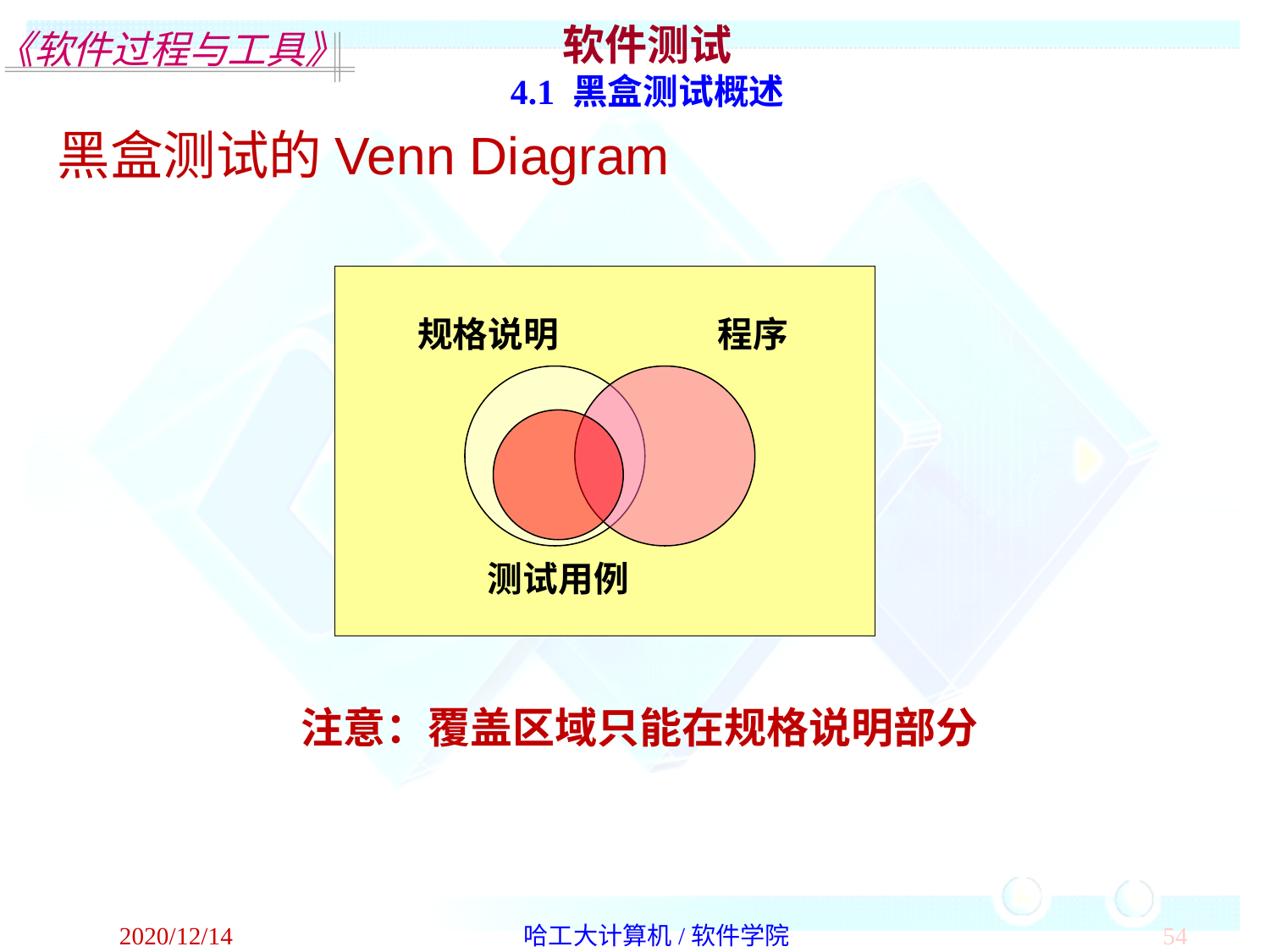

软件测试
4.1 黑盒测试概述
黑盒测试的Venn Diagram

规格说明
程序

测试用例
注意：覆盖区域只能在规格说明部分